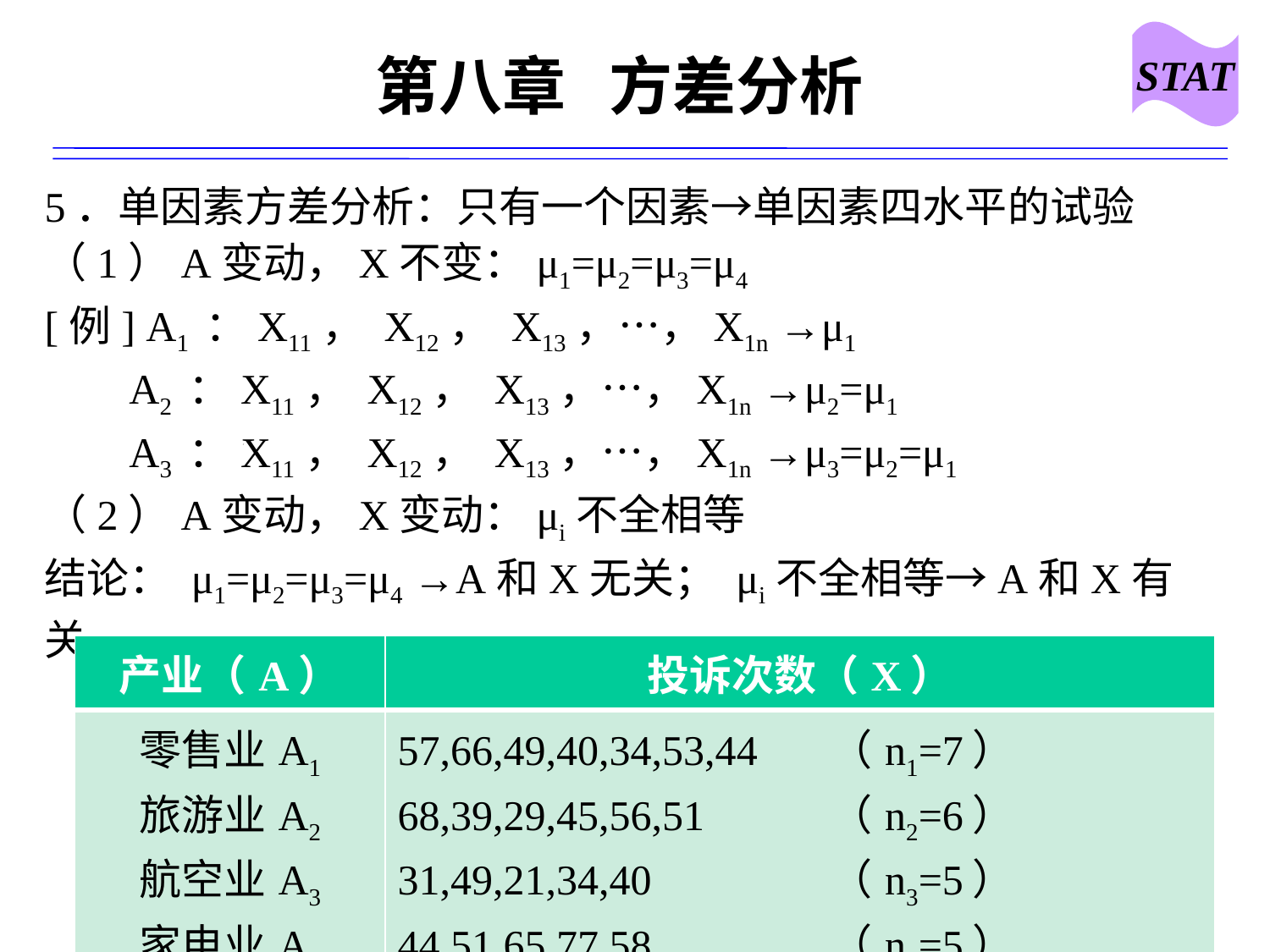

STAT
# 第八章   方差分析

5．单因素方差分析：只有一个因素→单因素四水平的试验
（1）A变动，X不变：μ1=μ2=μ3=μ4
[例] A1 ：X11， X12， X13，…，X1n →μ1
        A2 ：X11， X12， X13，…，X1n →μ2=μ1
        A3 ：X11， X12， X13，…，X1n →μ3=μ2=μ1
（2）A变动，X变动：μi不全相等
结论： μ1=μ2=μ3=μ4 →A和X无关； μi不全相等→A和X有关。

| 产业（A） | 投诉次数（X） |
| --- | --- |
| 零售业A1 旅游业A2 航空业A3 家电业A4 | 57,66,49,40,34,53,44 （n1=7） 68,39,29,45,56,51 （n2=6） 31,49,21,34,40 （n3=5） 44,51,65,77,58 （n4=5） |